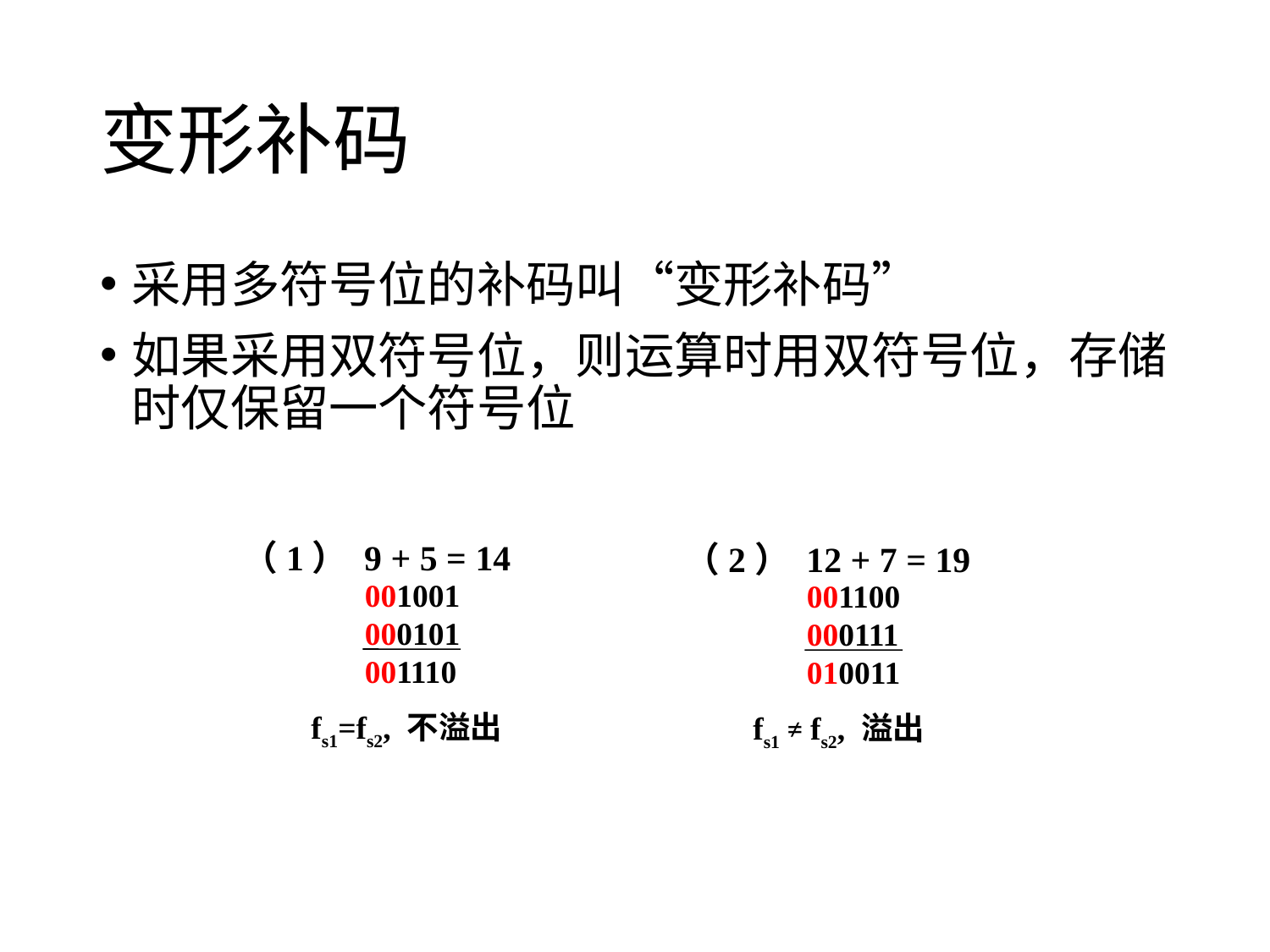

# 变形补码
采用多符号位的补码叫“变形补码”
如果采用双符号位，则运算时用双符号位，存储时仅保留一个符号位

（1） 9 + 5 = 14

001001 000101  001110

fs1=fs2, 不溢出
（2） 12 + 7 = 19

001100 000111  010011

fs1 ≠ fs2, 溢出